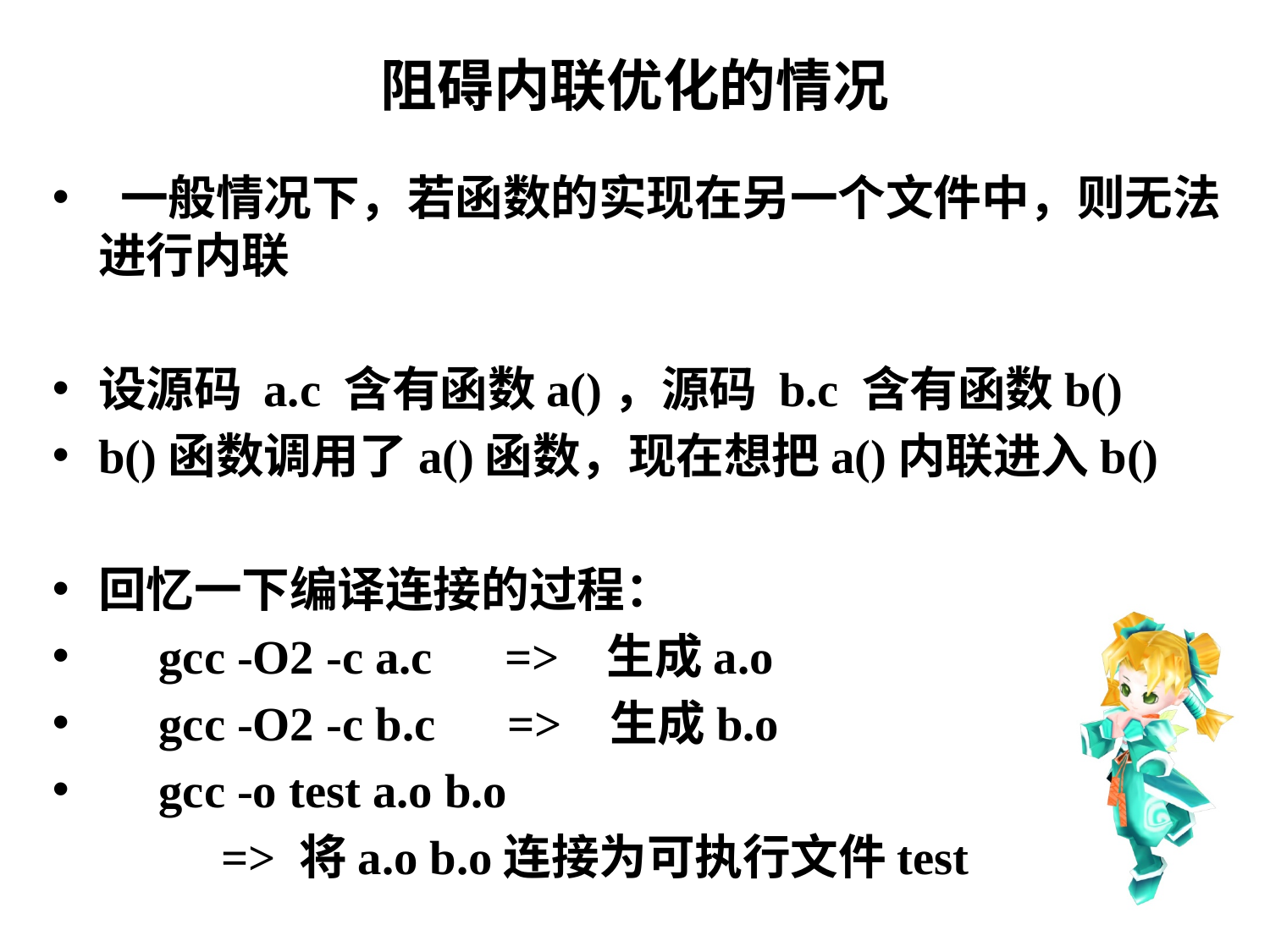

# 阻碍内联优化的情况
 一般情况下，若函数的实现在另一个文件中，则无法进行内联

设源码 a.c 含有函数a()，源码 b.c 含有函数b()
b()函数调用了a()函数，现在想把a()内联进入b()

回忆一下编译连接的过程：
     gcc -O2 -c a.c      =>   生成a.o
     gcc -O2 -c b.c      =>   生成b.o
     gcc -o test a.o b.o
              => 将a.o b.o连接为可执行文件test